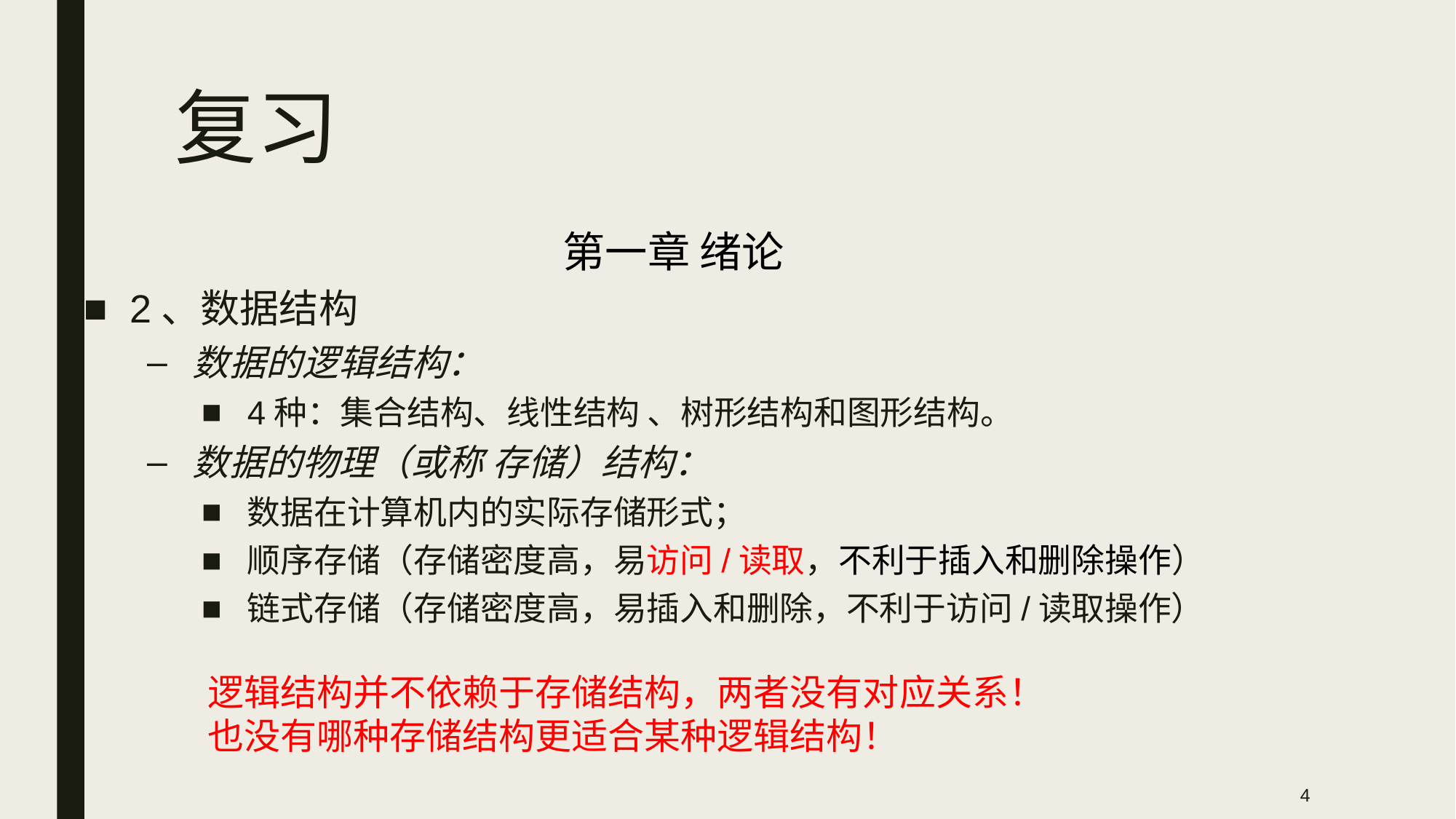

# 复习
第一章 绪论
2、数据结构
数据的逻辑结构：
4种：集合结构、线性结构 、树形结构和图形结构。
数据的物理（或称 存储）结构：
数据在计算机内的实际存储形式；
顺序存储（存储密度高，易访问/读取，不利于插入和删除操作）
链式存储（存储密度高，易插入和删除，不利于访问/读取操作）

逻辑结构并不依赖于存储结构，两者没有对应关系！
也没有哪种存储结构更适合某种逻辑结构！
4